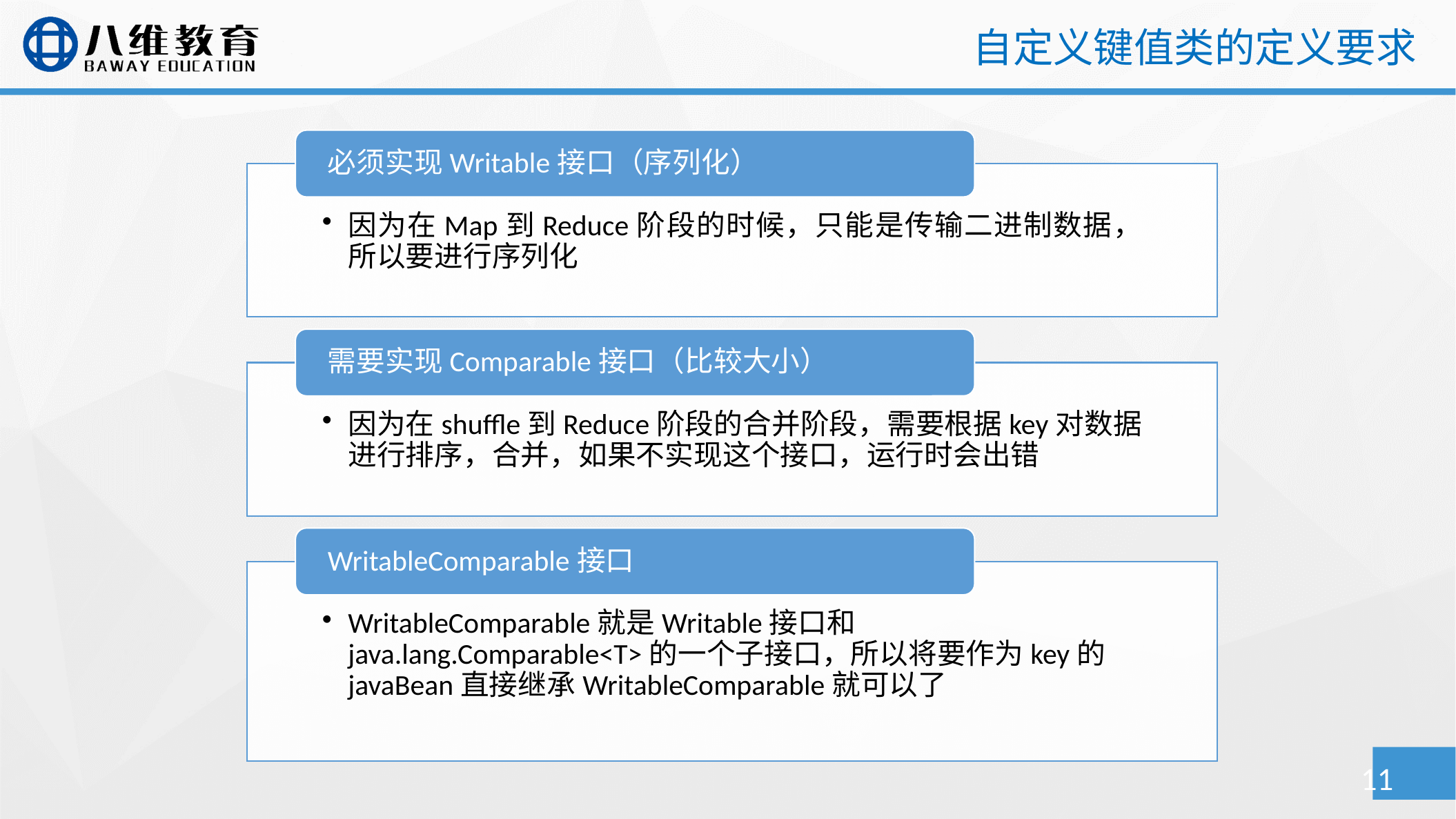

自定义键值类的定义要求
因为在Map到Reduce阶段的时候，只能是传输二进制数据，所以要进行序列化
必须实现Writable接口（序列化）
因为在shuffle到Reduce阶段的合并阶段，需要根据key对数据进行排序，合并，如果不实现这个接口，运行时会出错
需要实现Comparable接口（比较大小）
WritableComparable就是Writable接口和java.lang.Comparable<T>的一个子接口，所以将要作为key的javaBean直接继承WritableComparable就可以了
WritableComparable接口